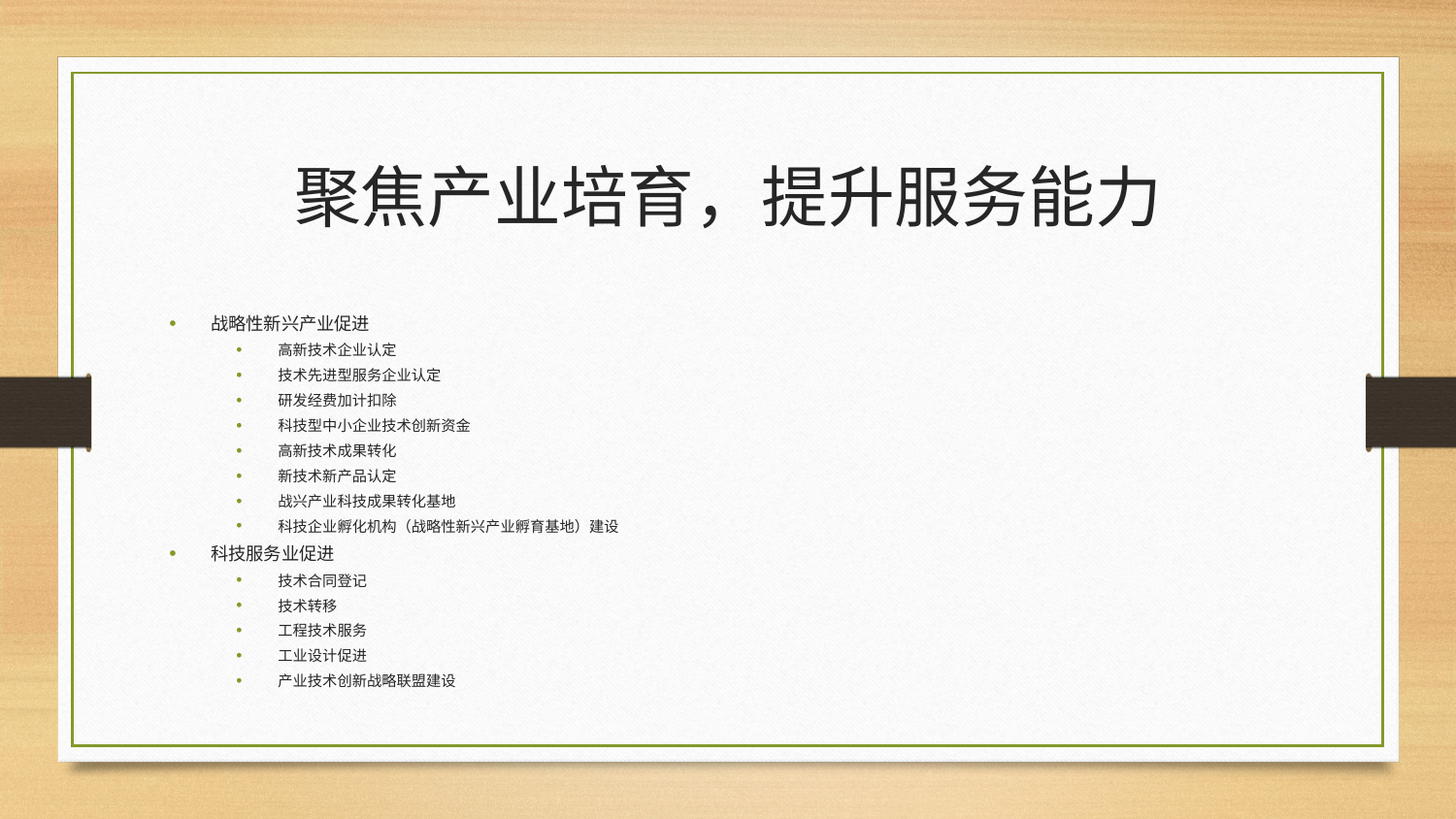

# 聚焦产业培育，提升服务能力
战略性新兴产业促进
高新技术企业认定
技术先进型服务企业认定
研发经费加计扣除
科技型中小企业技术创新资金
高新技术成果转化
新技术新产品认定
战兴产业科技成果转化基地
科技企业孵化机构（战略性新兴产业孵育基地）建设
科技服务业促进
技术合同登记
技术转移
工程技术服务
工业设计促进
产业技术创新战略联盟建设